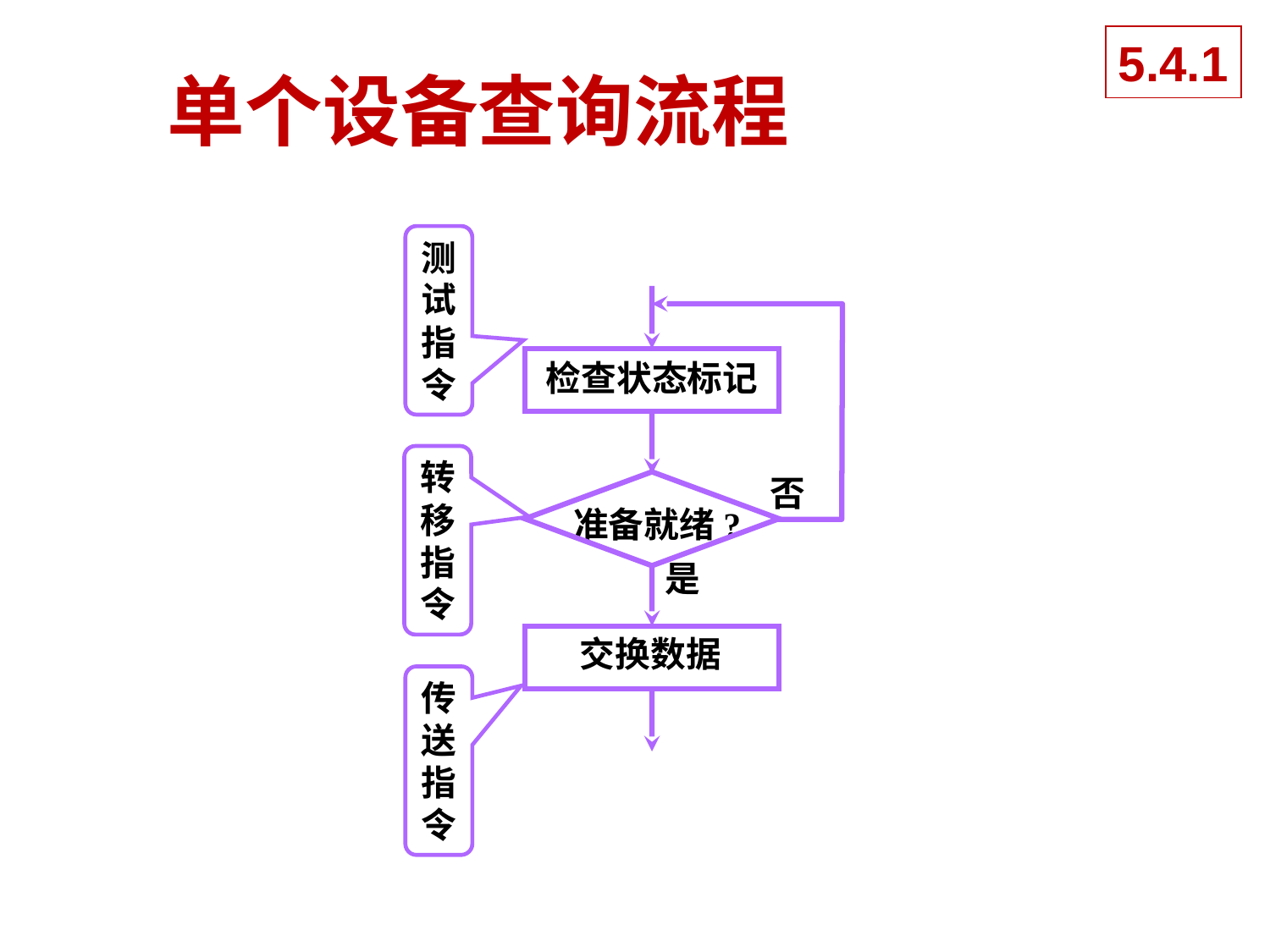

5.4.1
# 单个设备查询流程
测
试
指
令

检查状态标记

否

准备就绪?
是

交换数据

转
移
指
令
传
送
指
令